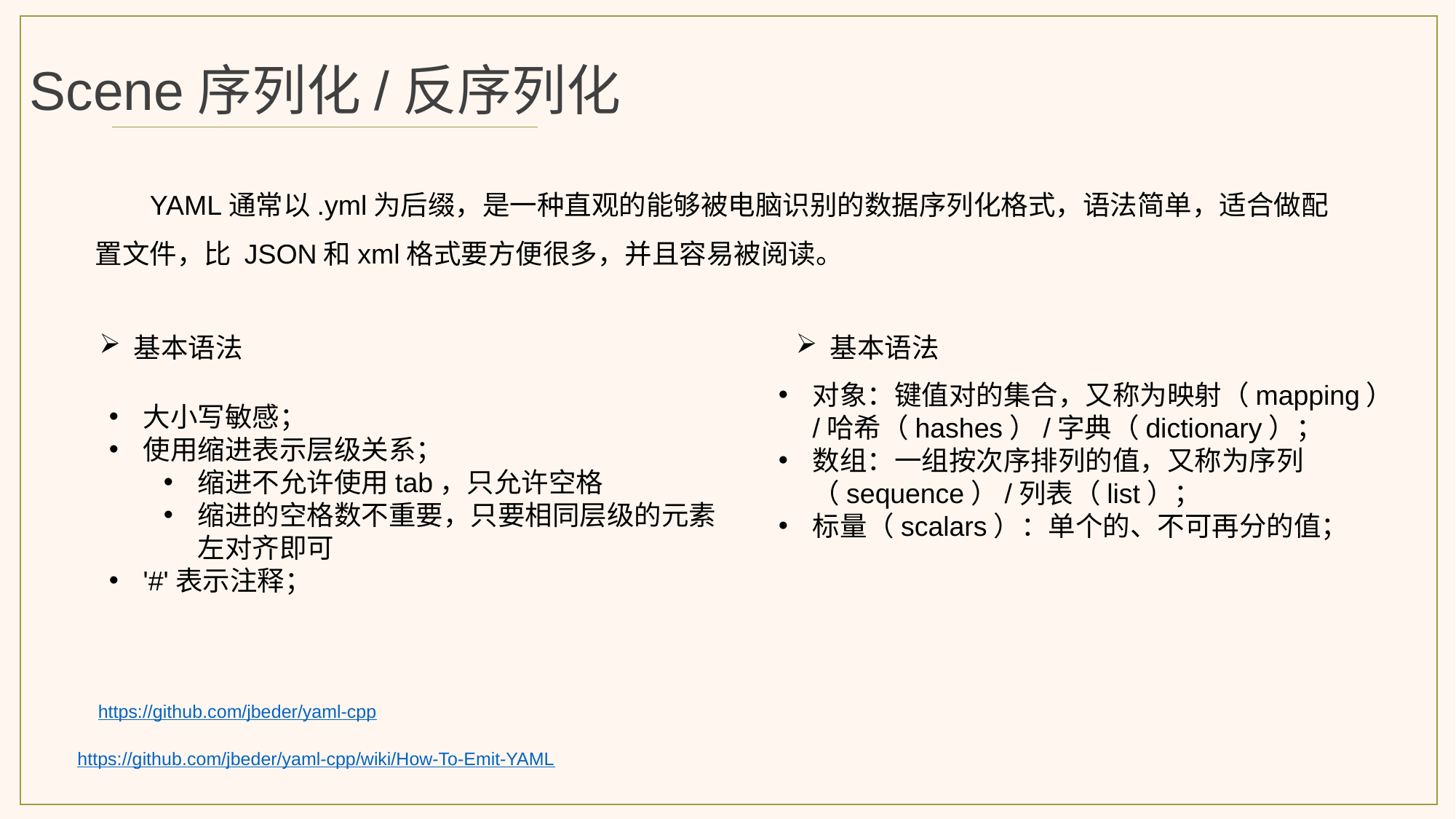

Scene序列化/反序列化
YAML通常以.yml为后缀，是一种直观的能够被电脑识别的数据序列化格式，语法简单，适合做配置文件，比 JSON和xml格式要方便很多，并且容易被阅读。
基本语法
基本语法
对象：键值对的集合，又称为映射（mapping）/哈希（hashes）/字典（dictionary）；
数组：一组按次序排列的值，又称为序列（sequence）/列表（list）；
标量（scalars）：单个的、不可再分的值；
大小写敏感；
使用缩进表示层级关系；
缩进不允许使用tab，只允许空格
缩进的空格数不重要，只要相同层级的元素左对齐即可
'#'表示注释；
https://github.com/jbeder/yaml-cpp
https://github.com/jbeder/yaml-cpp/wiki/How-To-Emit-YAML